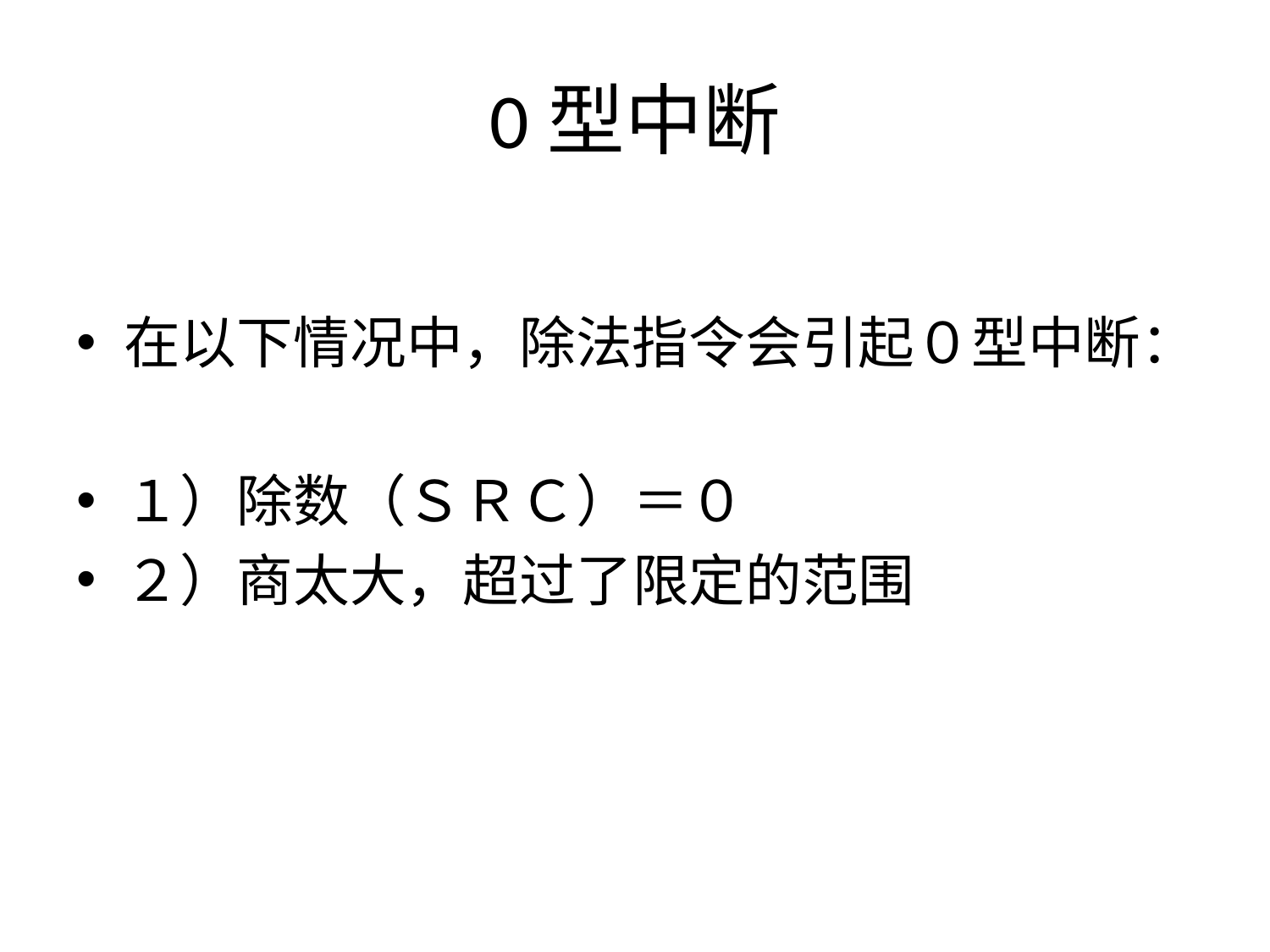

# 0型中断

在以下情况中，除法指令会引起０型中断：

１）除数（ＳＲＣ）＝０
２）商太大，超过了限定的范围